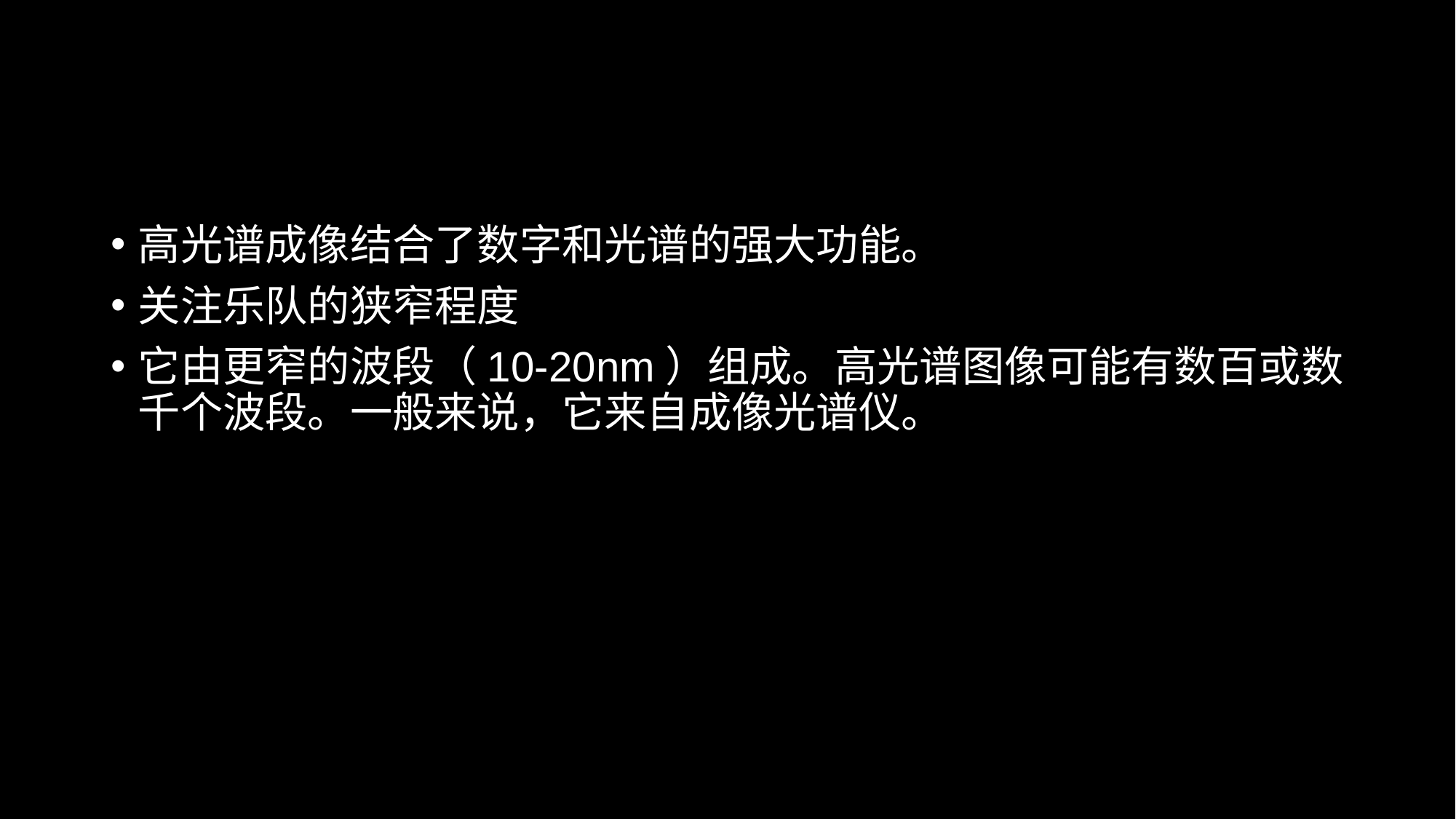

#
高光谱成像结合了数字和光谱的强大功能。
关注乐队的狭窄程度
它由更窄的波段（10-20nm）组成。高光谱图像可能有数百或数千个波段。一般来说，它来自成像光谱仪。